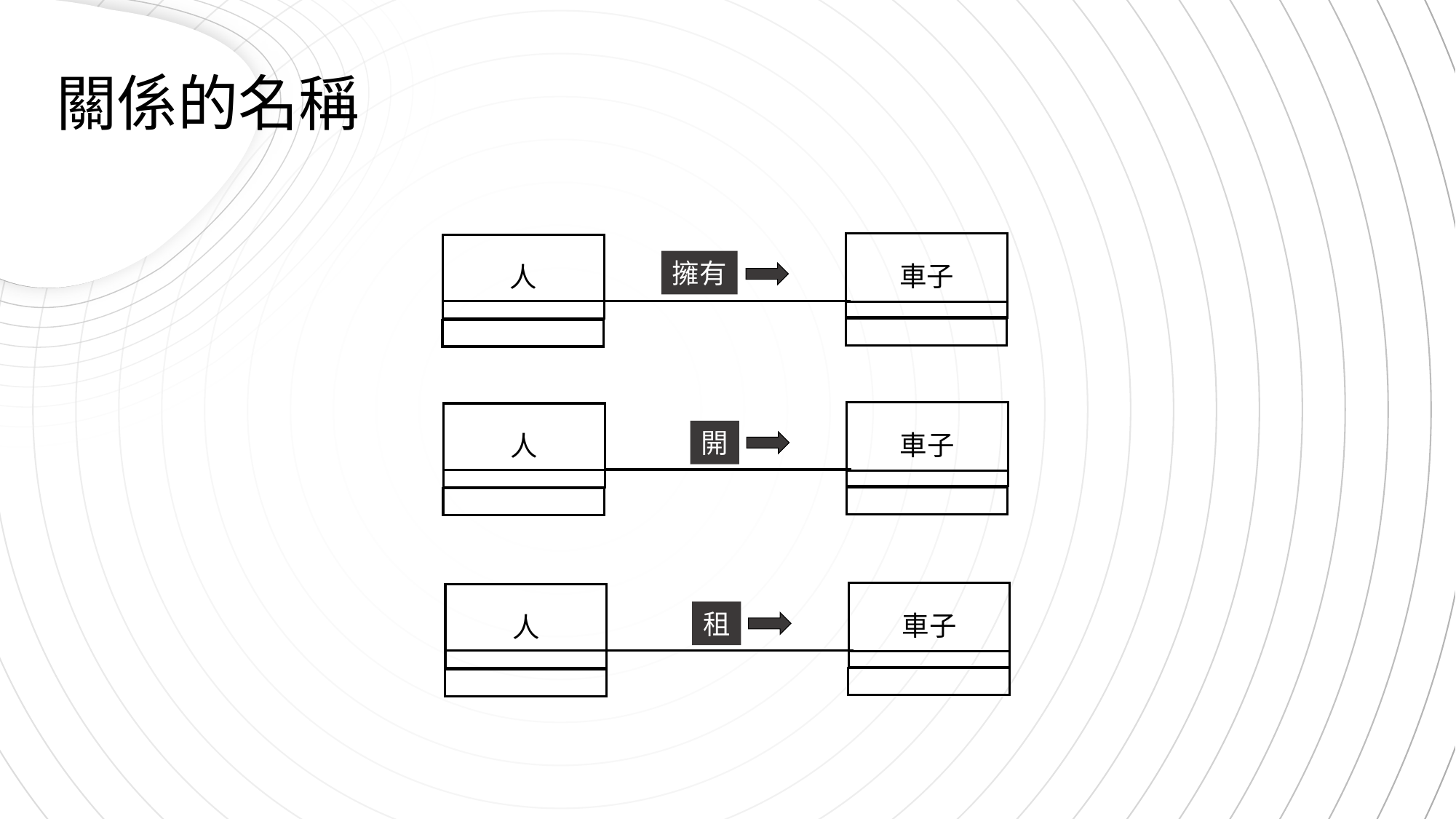

關係的名稱
車子

人

擁有

車子

人

開

車子

人

租